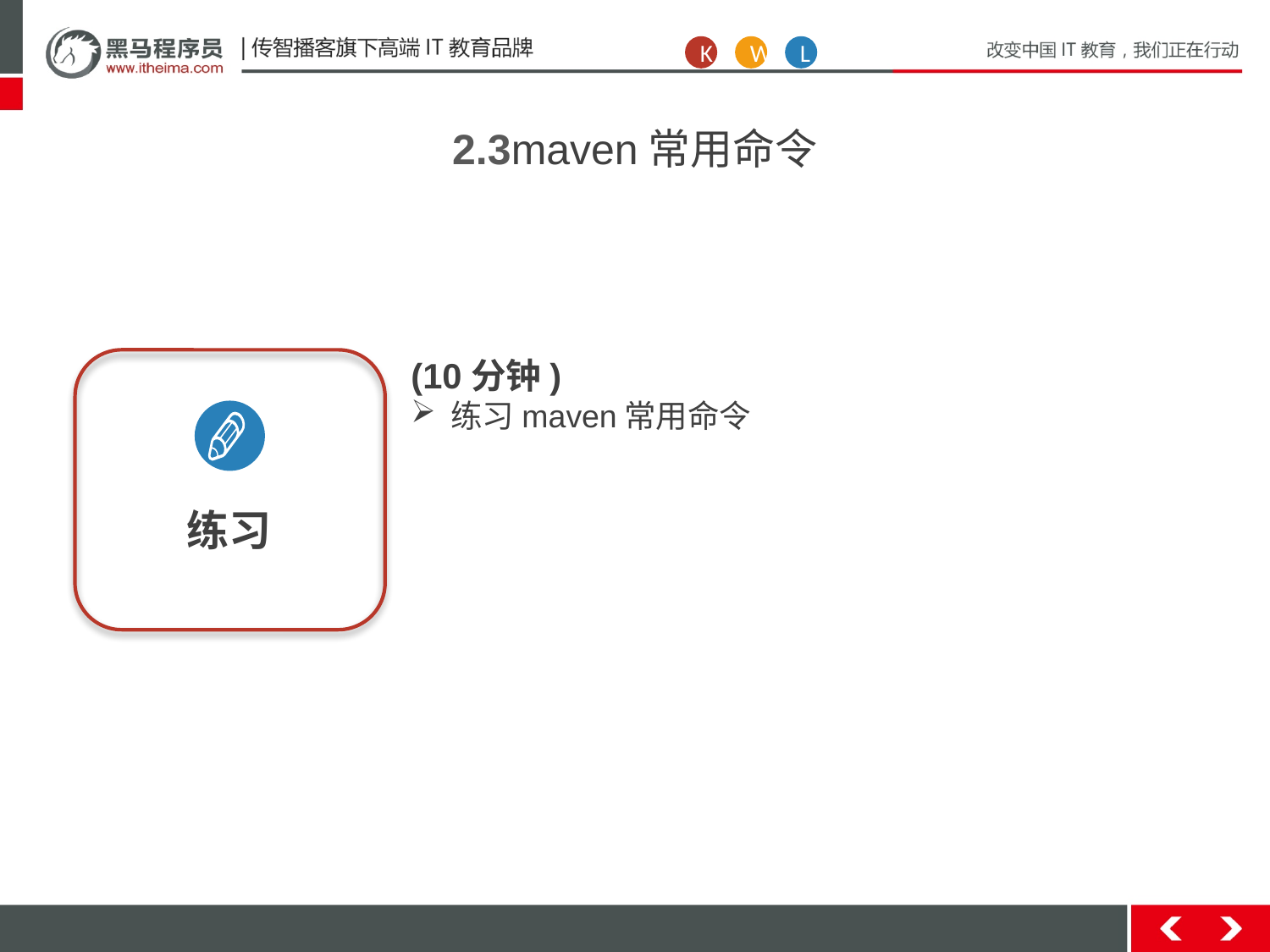

K
W
L
2.3maven常用命令

(10分钟)
练习maven常用命令

练习